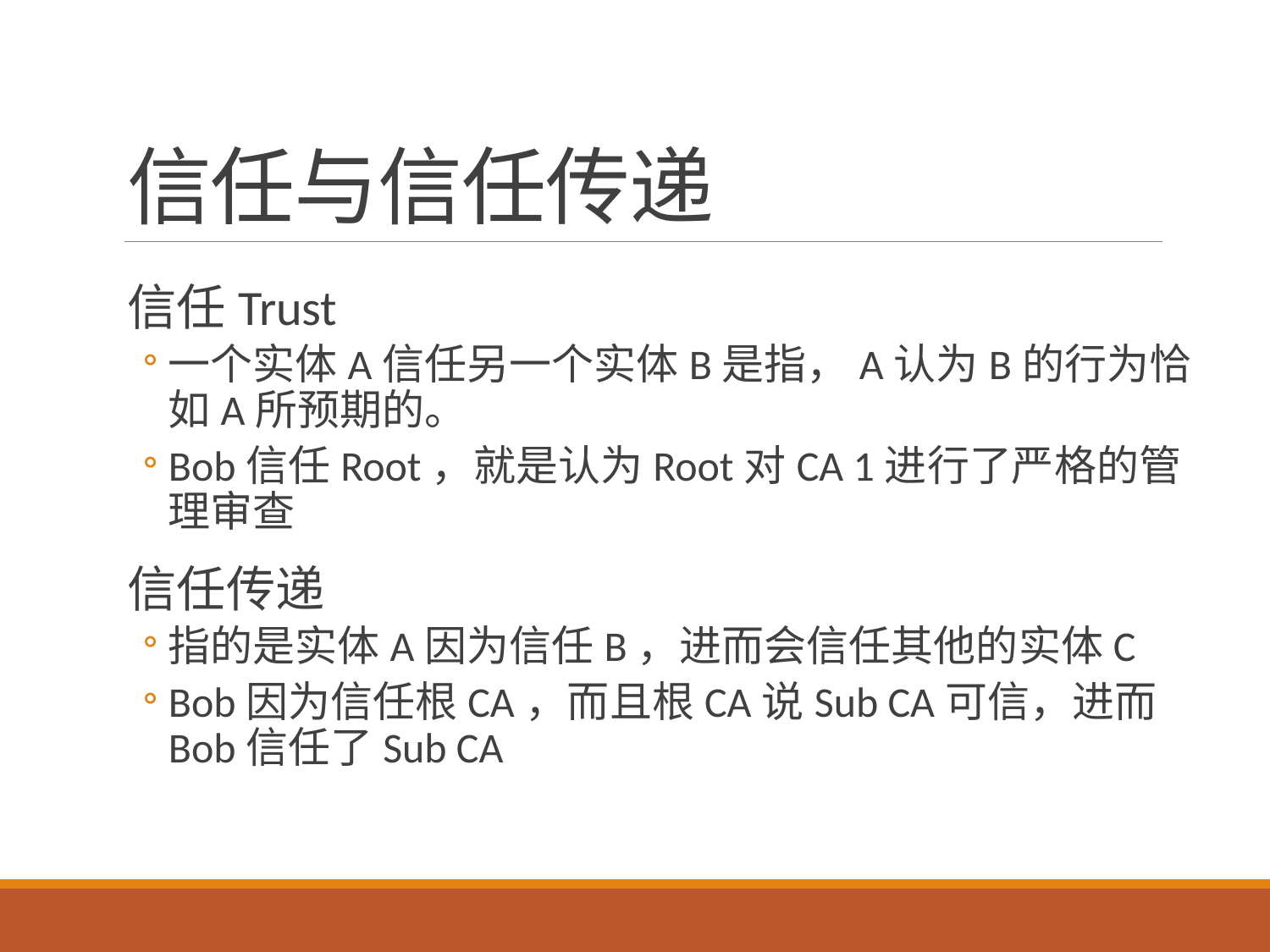

# 信任与信任传递
信任Trust
一个实体A信任另一个实体B是指，A认为B的行为恰如A所预期的。
Bob信任Root，就是认为Root对CA 1进行了严格的管理审查
信任传递
指的是实体A因为信任B，进而会信任其他的实体C
Bob因为信任根CA，而且根CA说Sub CA可信，进而Bob信任了Sub CA
30